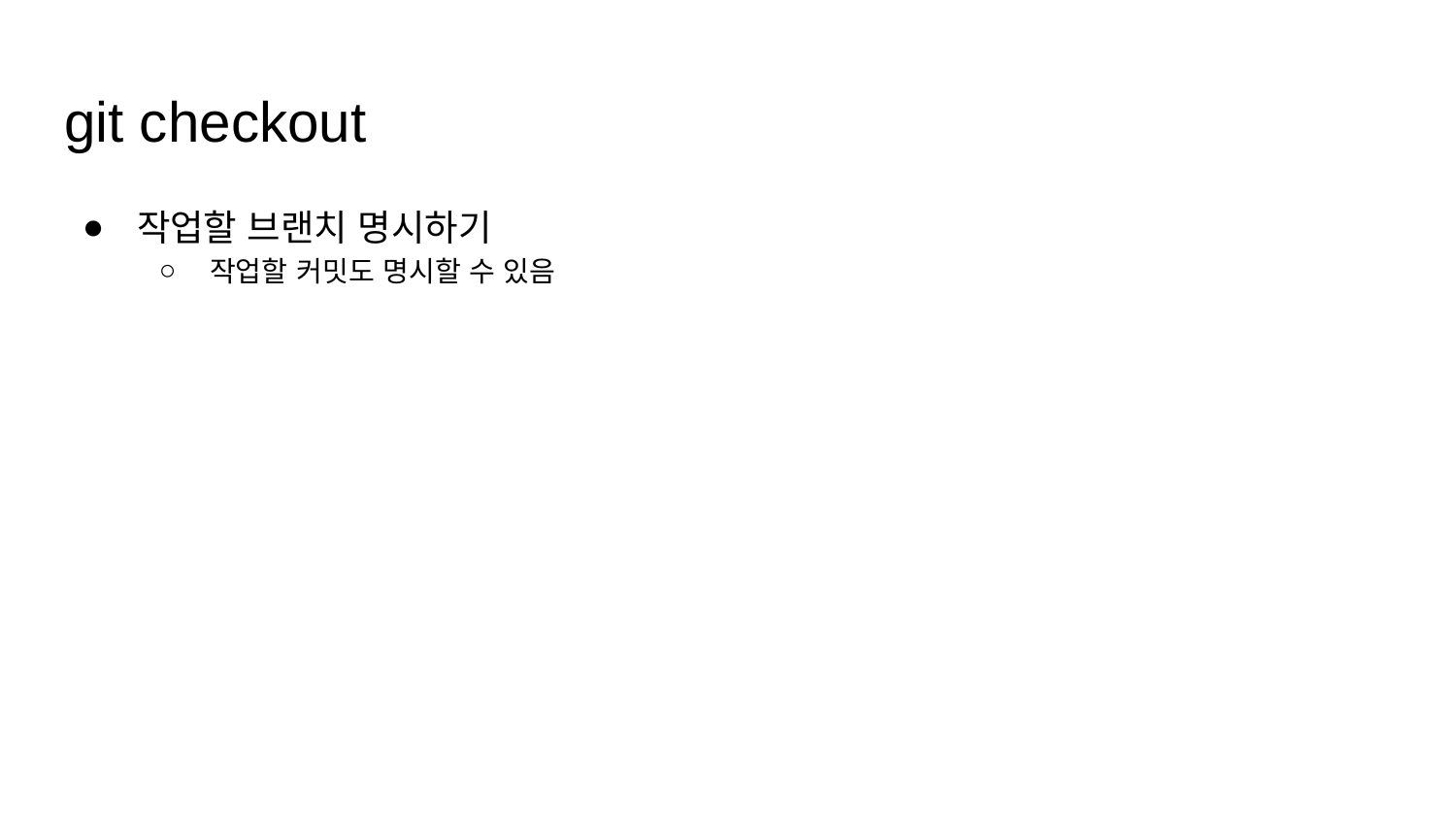

# git checkout
작업할 브랜치 명시하기
작업할 커밋도 명시할 수 있음